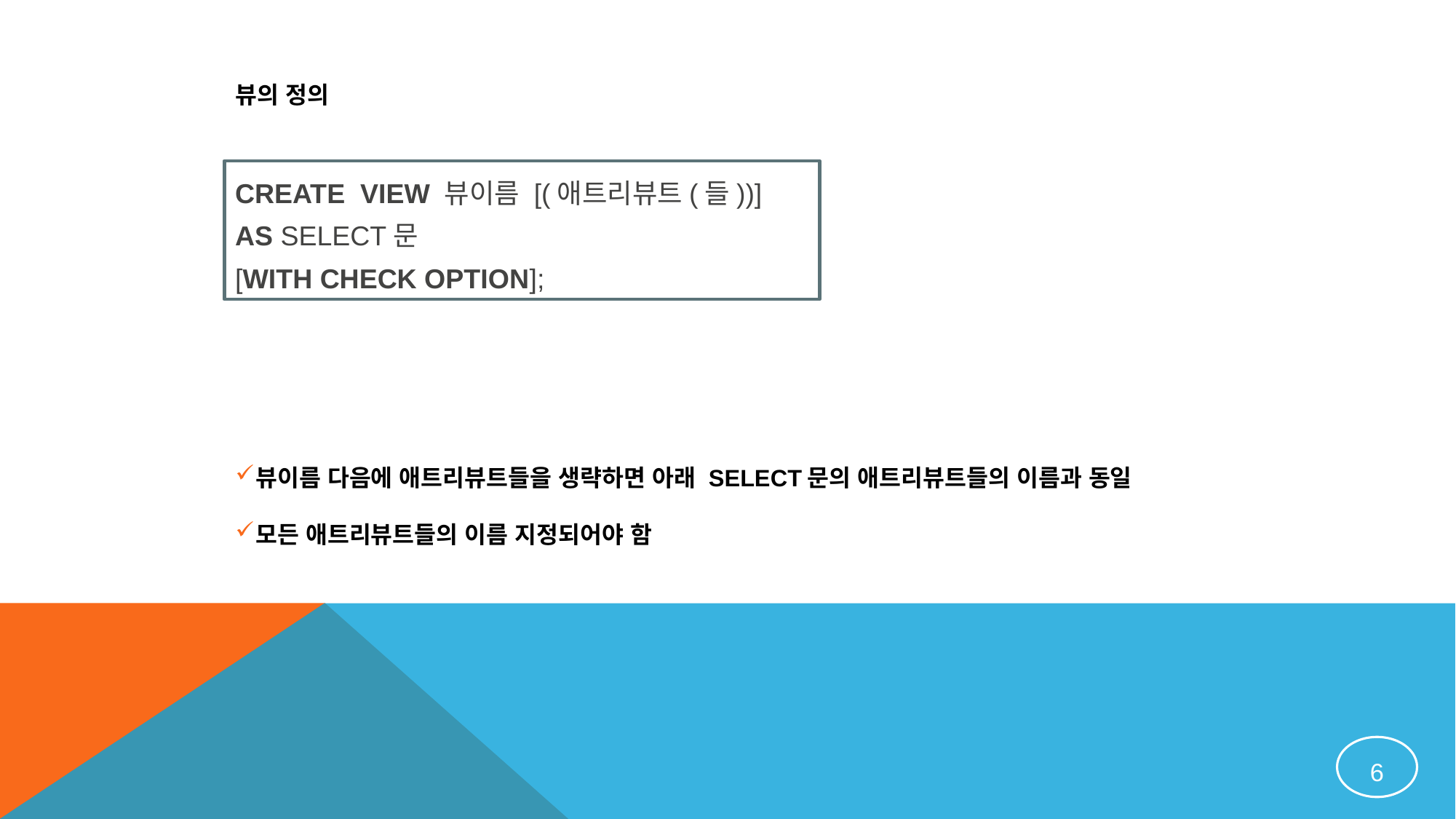

뷰의 정의

뷰이름 다음에 애트리뷰트들을 생략하면 아래 SELECT문의 애트리뷰트들의 이름과 동일
모든 애트리뷰트들의 이름 지정되어야 함
CREATE  VIEW 뷰이름 [(애트리뷰트(들))]
AS SELECT문
[WITH CHECK OPTION];
6